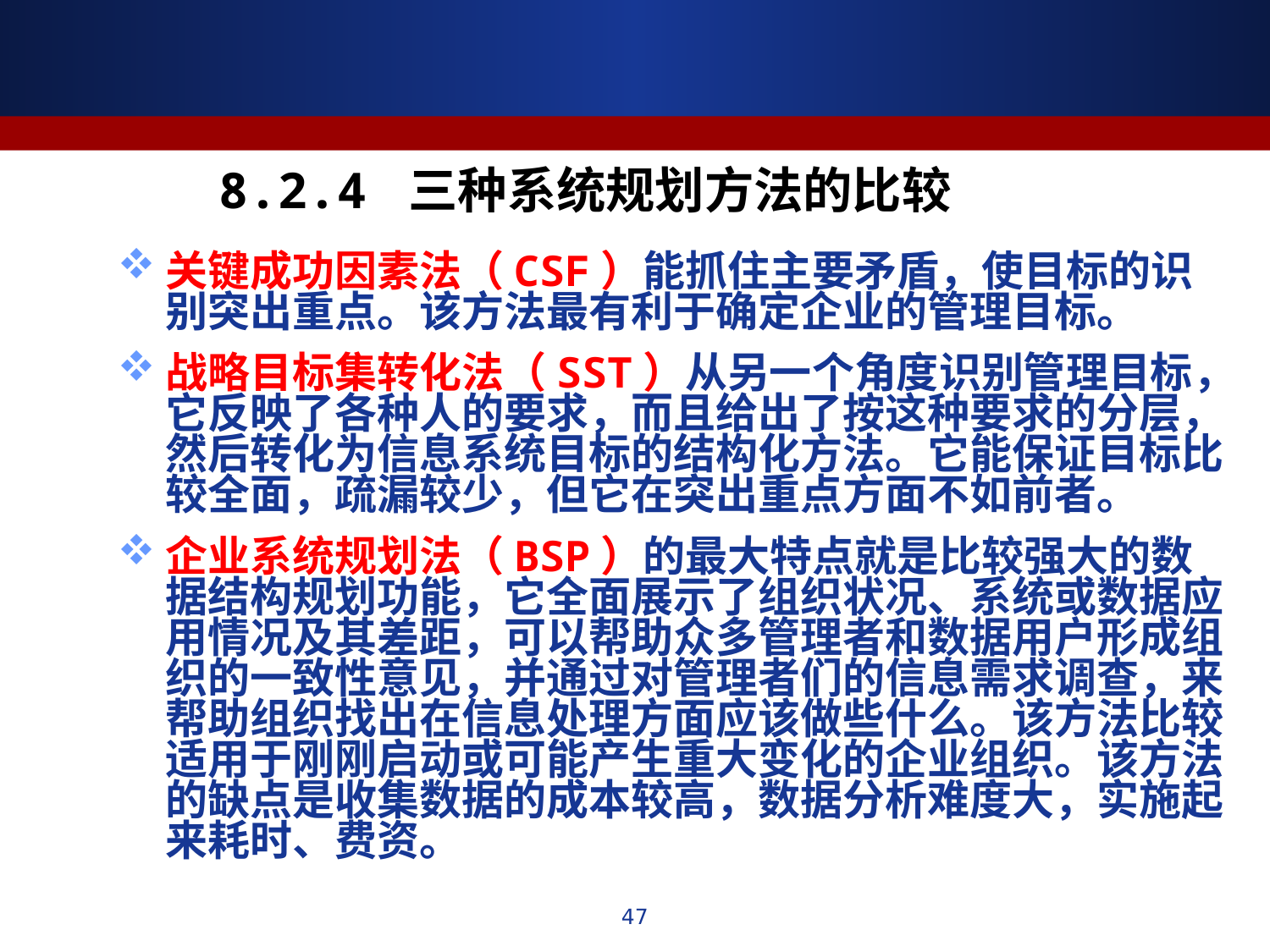

# 8.2.4 三种系统规划方法的比较
关键成功因素法（CSF）能抓住主要矛盾，使目标的识别突出重点。该方法最有利于确定企业的管理目标。
战略目标集转化法（SST）从另一个角度识别管理目标，它反映了各种人的要求，而且给出了按这种要求的分层，然后转化为信息系统目标的结构化方法。它能保证目标比较全面，疏漏较少，但它在突出重点方面不如前者。
企业系统规划法（BSP）的最大特点就是比较强大的数据结构规划功能，它全面展示了组织状况、系统或数据应用情况及其差距，可以帮助众多管理者和数据用户形成组织的一致性意见，并通过对管理者们的信息需求调查，来帮助组织找出在信息处理方面应该做些什么。该方法比较适用于刚刚启动或可能产生重大变化的企业组织。该方法的缺点是收集数据的成本较高，数据分析难度大，实施起来耗时、费资。
47